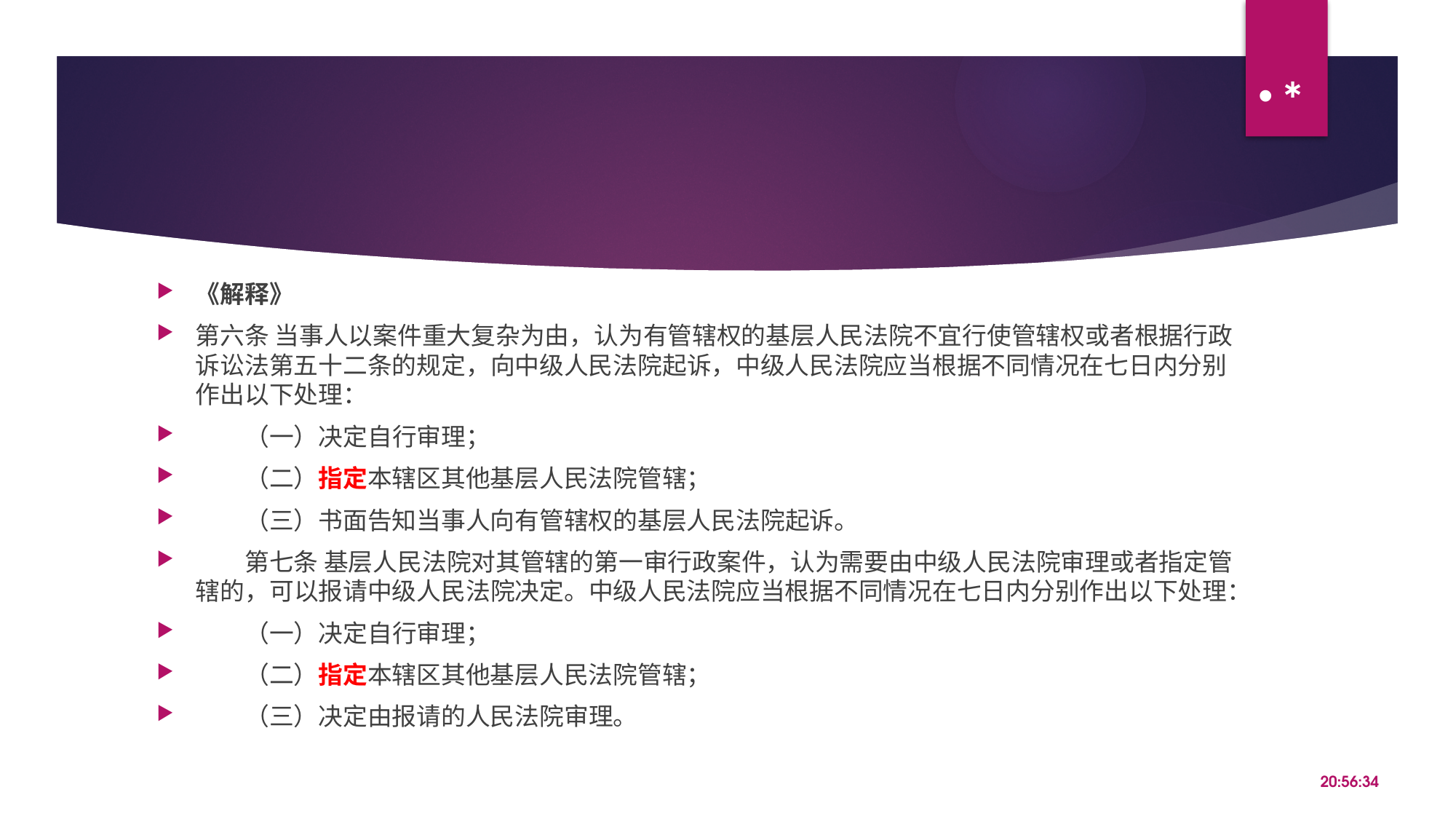

*
#
《解释》
第六条 当事人以案件重大复杂为由，认为有管辖权的基层人民法院不宜行使管辖权或者根据行政诉讼法第五十二条的规定，向中级人民法院起诉，中级人民法院应当根据不同情况在七日内分别作出以下处理：
　　（一）决定自行审理；
　　（二）指定本辖区其他基层人民法院管辖；
　　（三）书面告知当事人向有管辖权的基层人民法院起诉。
　　第七条 基层人民法院对其管辖的第一审行政案件，认为需要由中级人民法院审理或者指定管辖的，可以报请中级人民法院决定。中级人民法院应当根据不同情况在七日内分别作出以下处理：
　　（一）决定自行审理；
　　（二）指定本辖区其他基层人民法院管辖；
　　（三）决定由报请的人民法院审理。

20:56:34